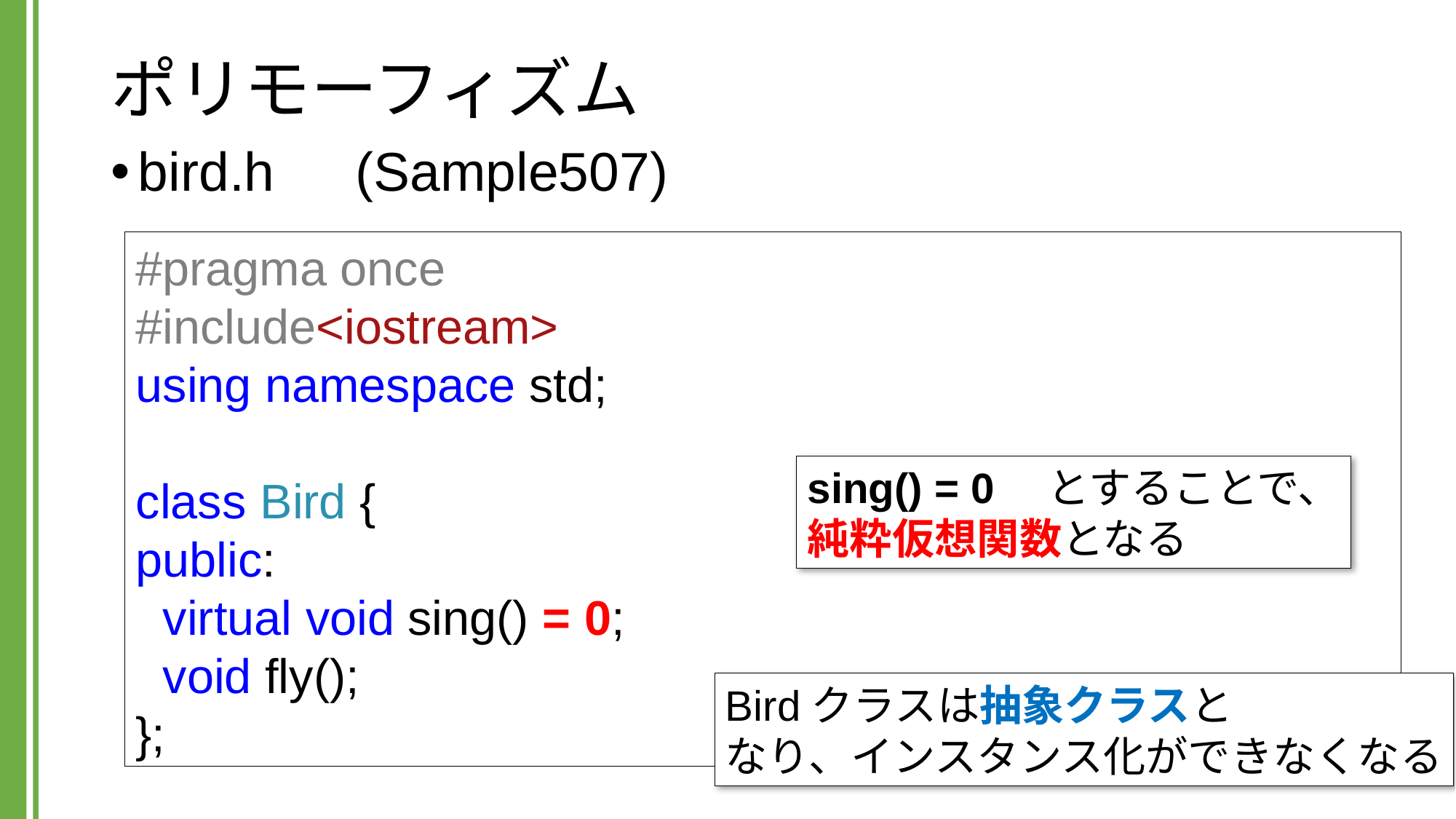

# ポリモーフィズム
bird.h　(Sample507)

#pragma once
#include<iostream>
using namespace std;

class Bird {
public:
  virtual void sing() = 0;
  void fly();
};
sing() = 0　とすることで、
純粋仮想関数となる
Birdクラスは抽象クラスと
なり、インスタンス化ができなくなる